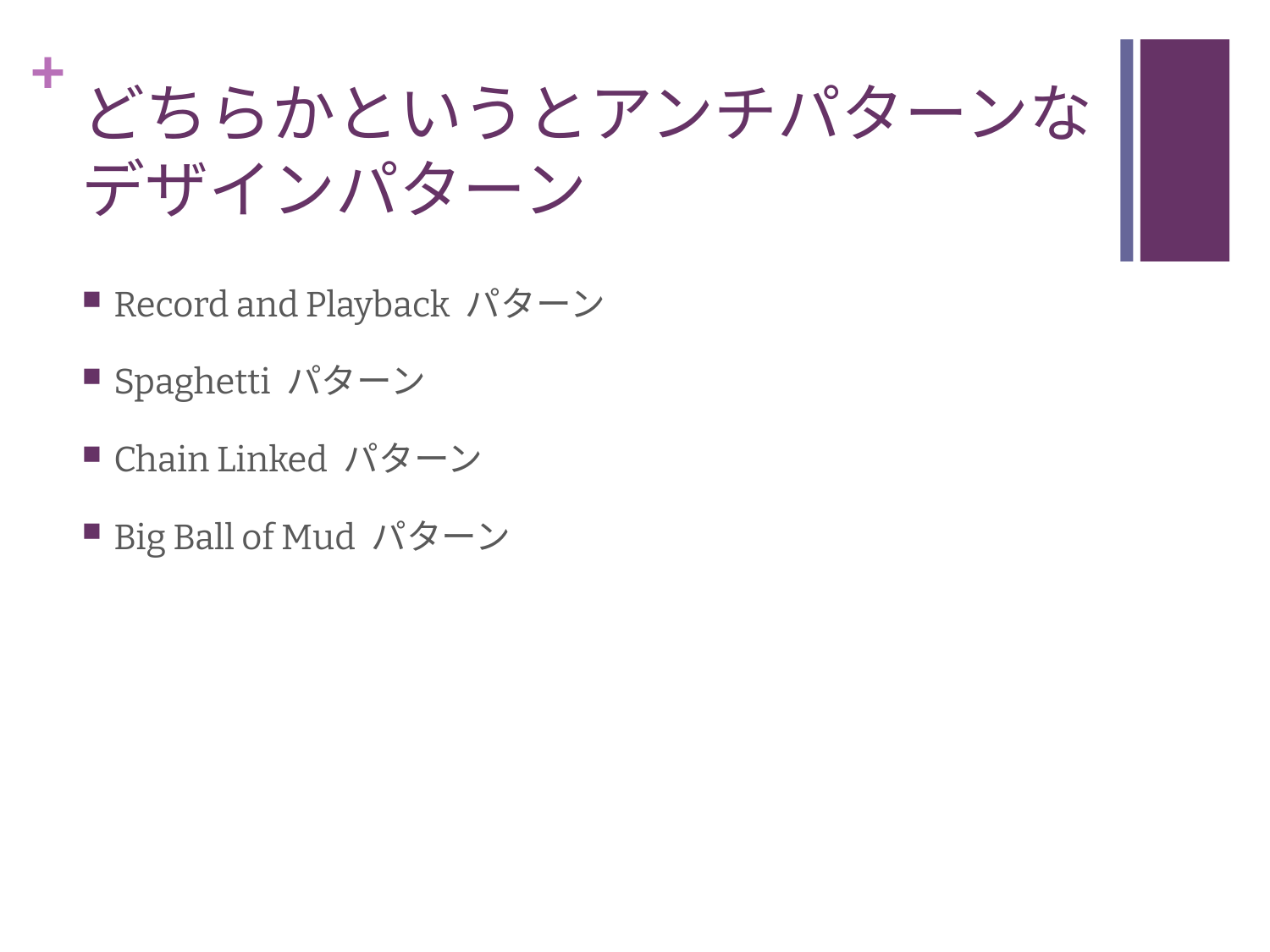

# どちらかというとアンチパターンなデザインパターン
Record and Playback パターン
Spaghetti パターン
Chain Linked パターン
Big Ball of Mud パターン